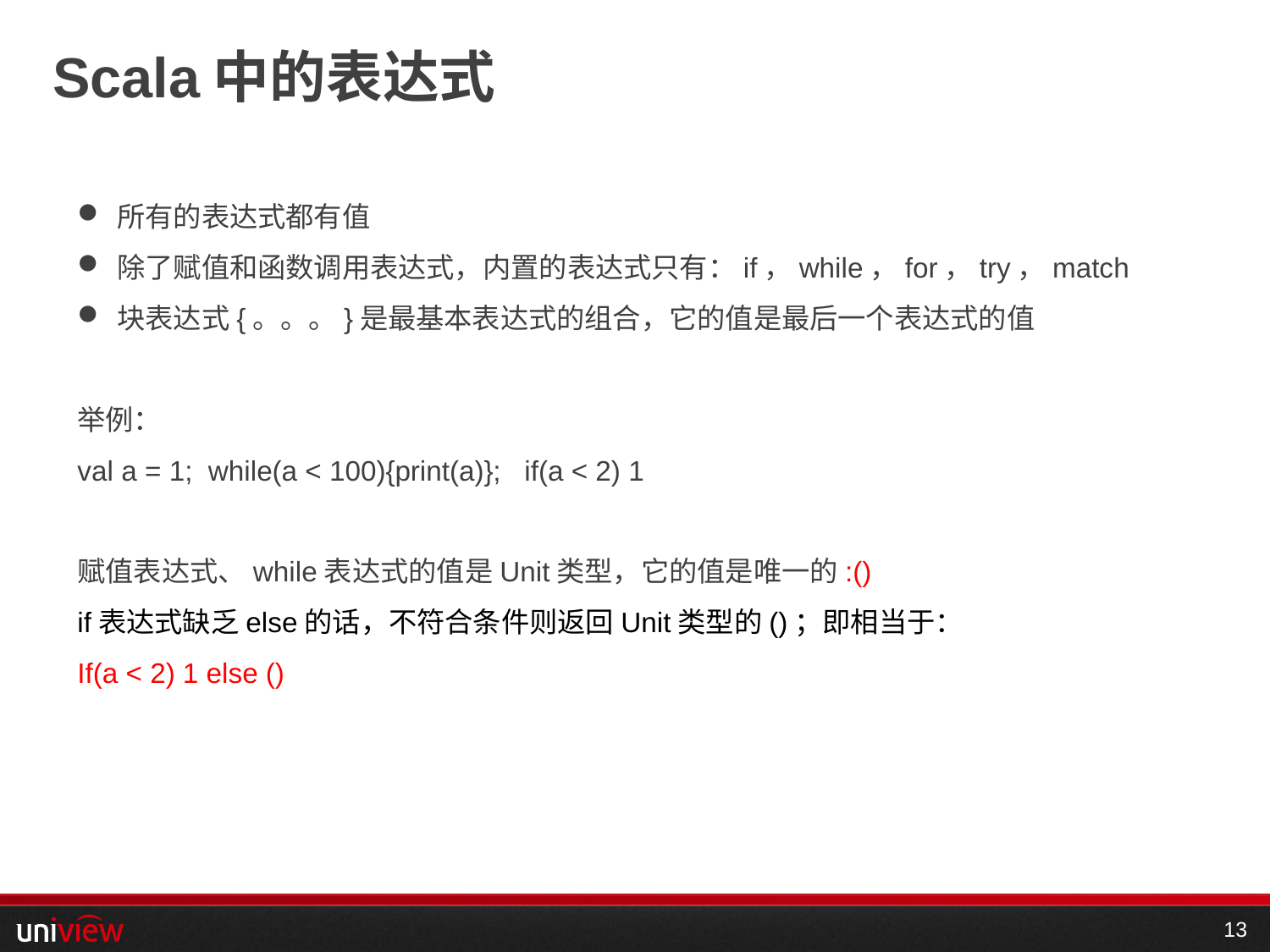

# Scala中的表达式
所有的表达式都有值
除了赋值和函数调用表达式，内置的表达式只有：if，while，for，try，match
块表达式{。。。}是最基本表达式的组合，它的值是最后一个表达式的值

举例：
val a = 1;  while(a < 100){print(a)};   if(a < 2) 1

赋值表达式、while表达式的值是Unit类型，它的值是唯一的:()
if表达式缺乏else的话，不符合条件则返回Unit类型的()；即相当于：
If(a < 2) 1 else ()